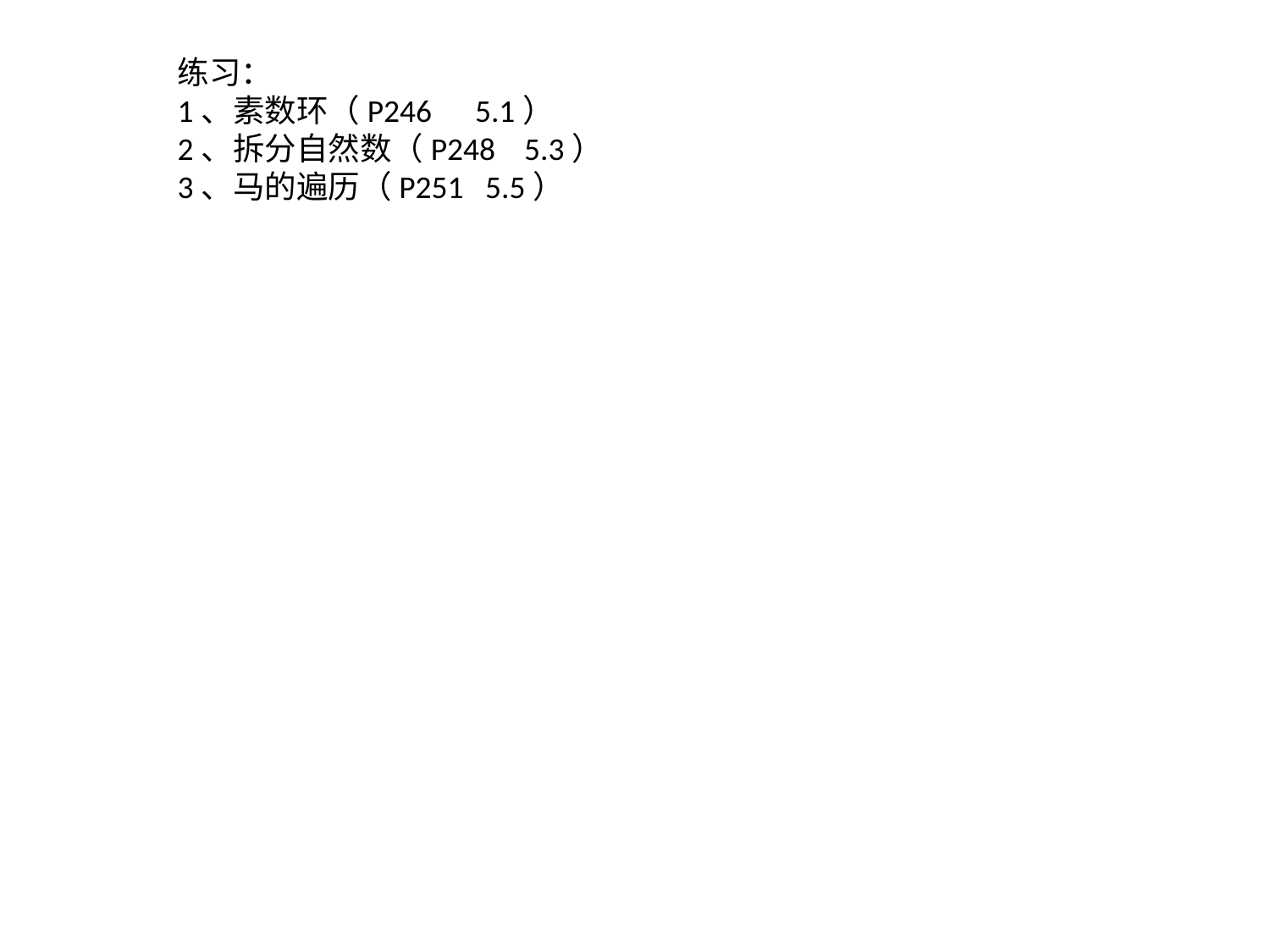

练习：
1、素数环（P246      5.1）
2、拆分自然数（P248    5.3）
3、马的遍历（P251   5.5）